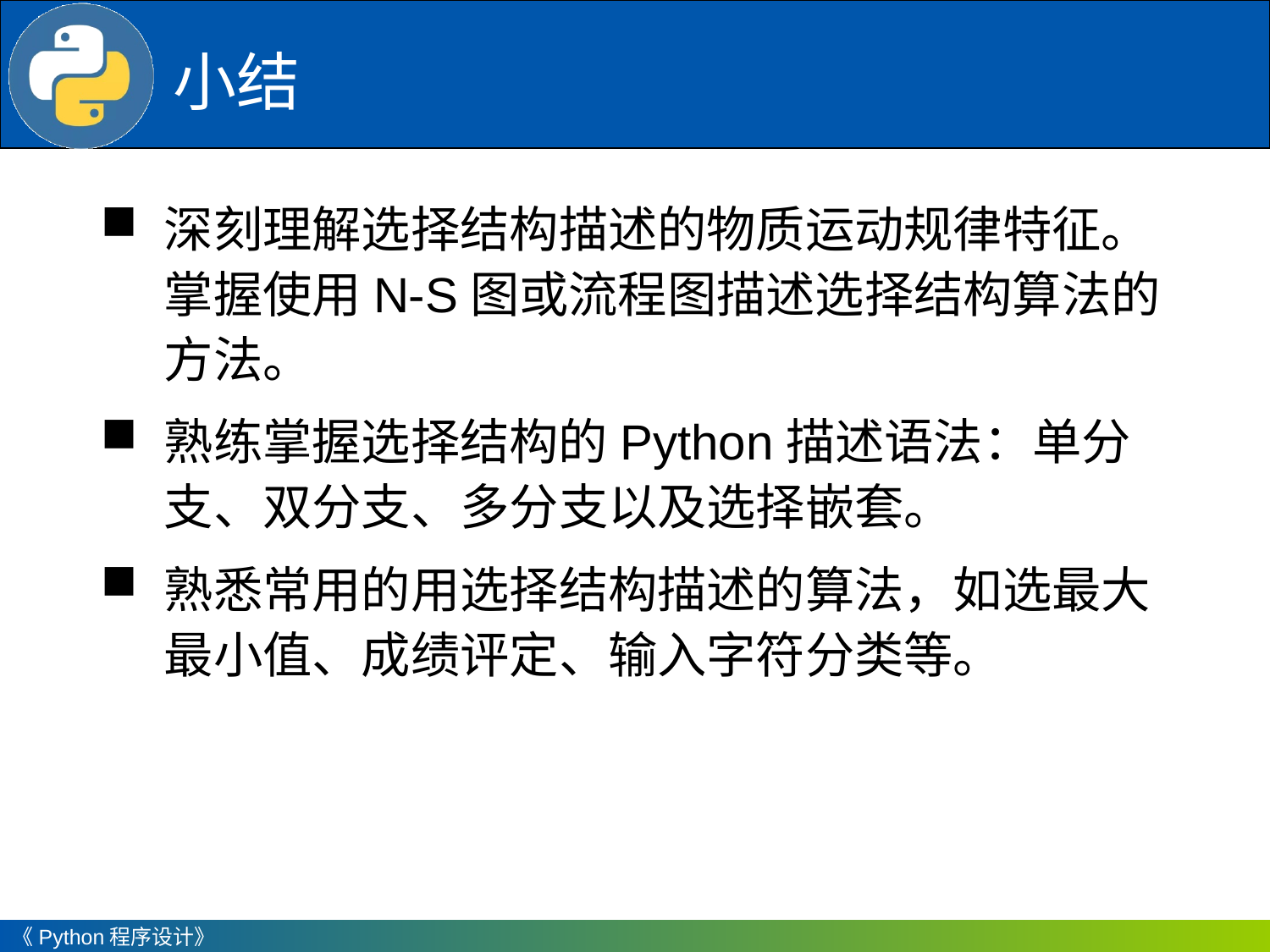

小结
深刻理解选择结构描述的物质运动规律特征。掌握使用N-S图或流程图描述选择结构算法的方法。
熟练掌握选择结构的Python描述语法：单分支、双分支、多分支以及选择嵌套。
熟悉常用的用选择结构描述的算法，如选最大最小值、成绩评定、输入字符分类等。